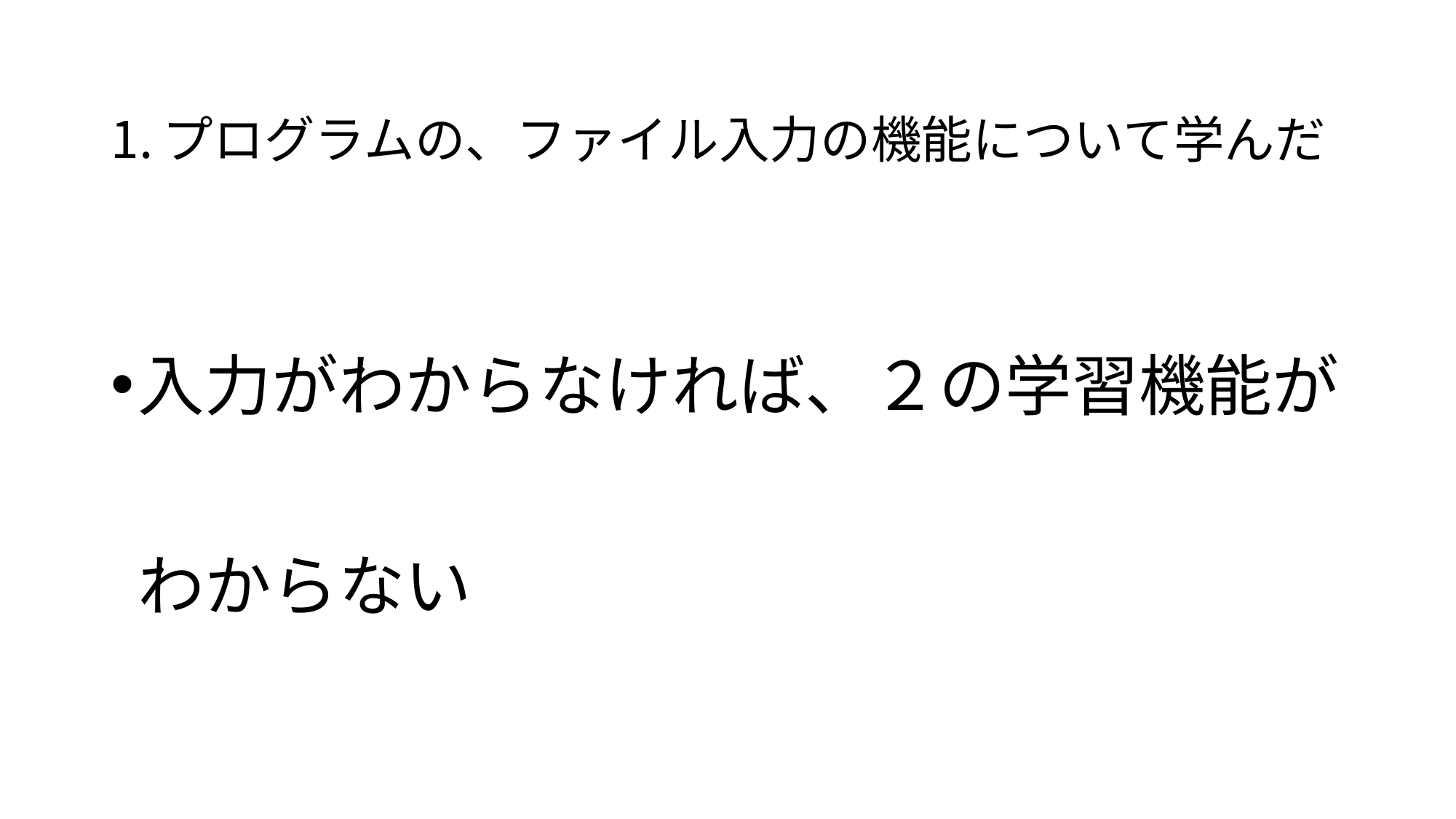

# プログラムの、ファイル入力の機能について学んだ
入力がわからなければ、２の学習機能がわからない